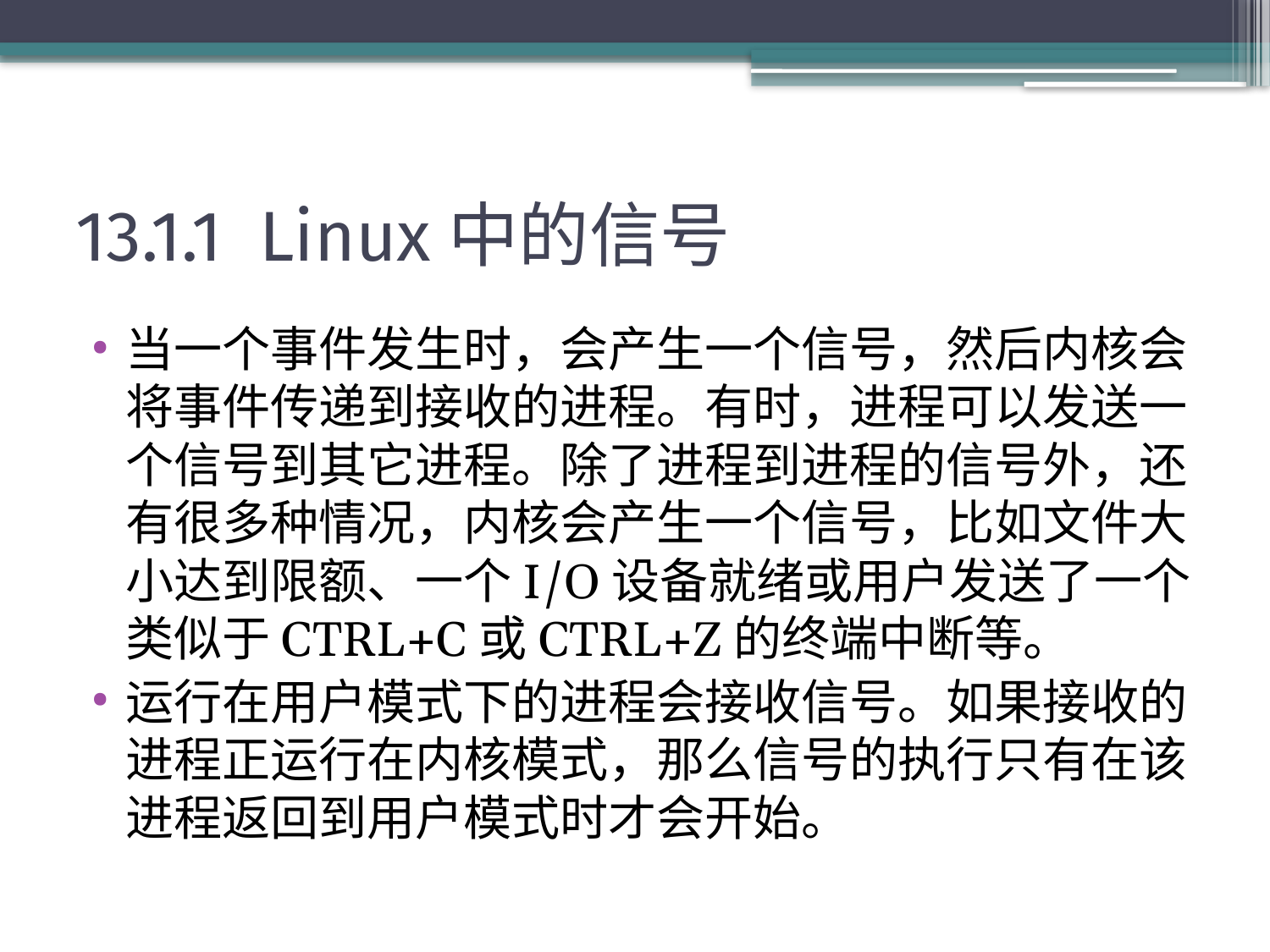

# 13.1.1  Linux中的信号
当一个事件发生时，会产生一个信号，然后内核会将事件传递到接收的进程。有时，进程可以发送一个信号到其它进程。除了进程到进程的信号外，还有很多种情况，内核会产生一个信号，比如文件大小达到限额、一个I/O设备就绪或用户发送了一个类似于CTRL+C或CTRL+Z的终端中断等。
运行在用户模式下的进程会接收信号。如果接收的进程正运行在内核模式，那么信号的执行只有在该进程返回到用户模式时才会开始。